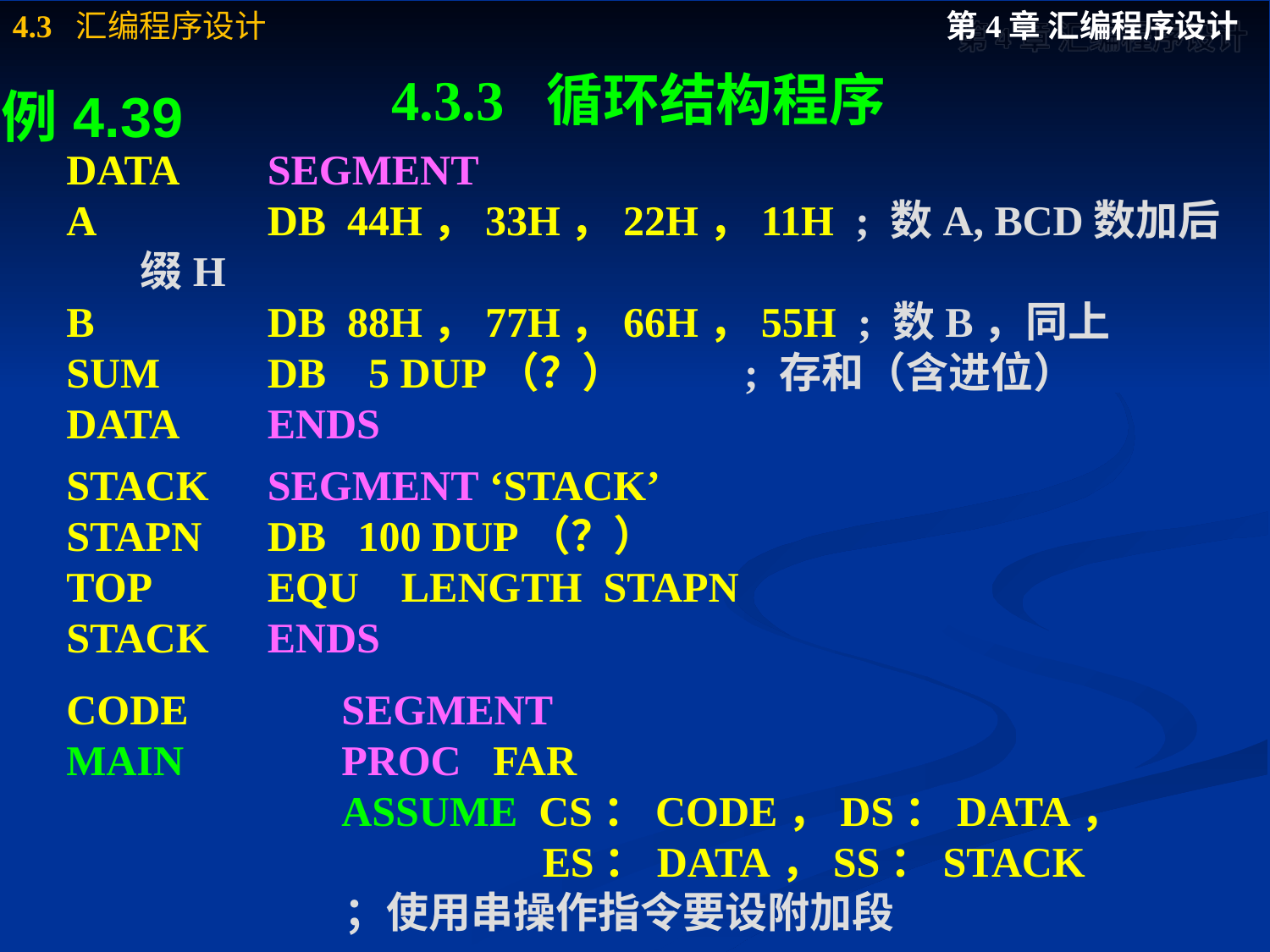

# 4.3.3  循环结构程序
例4.39
DATA	SEGMENT
A		DB  44H，33H，22H，11H  ; 数A, BCD数加后缀H
B		DB  88H，77H，66H，55H  ; 数B，同上
SUM	DB    5 DUP（？）	         ; 存和（含进位）
DATA	ENDS
STACK	SEGMENT ‘STACK’
STAPN	DB   100 DUP（？）
TOP	EQU    LENGTH  STAPN
STACK	ENDS
CODE	       SEGMENT
MAIN	       PROC   FAR
		       ASSUME  CS：CODE，DS：DATA，
			      	  ES：DATA，SS：STACK
		       ；使用串操作指令要设附加段